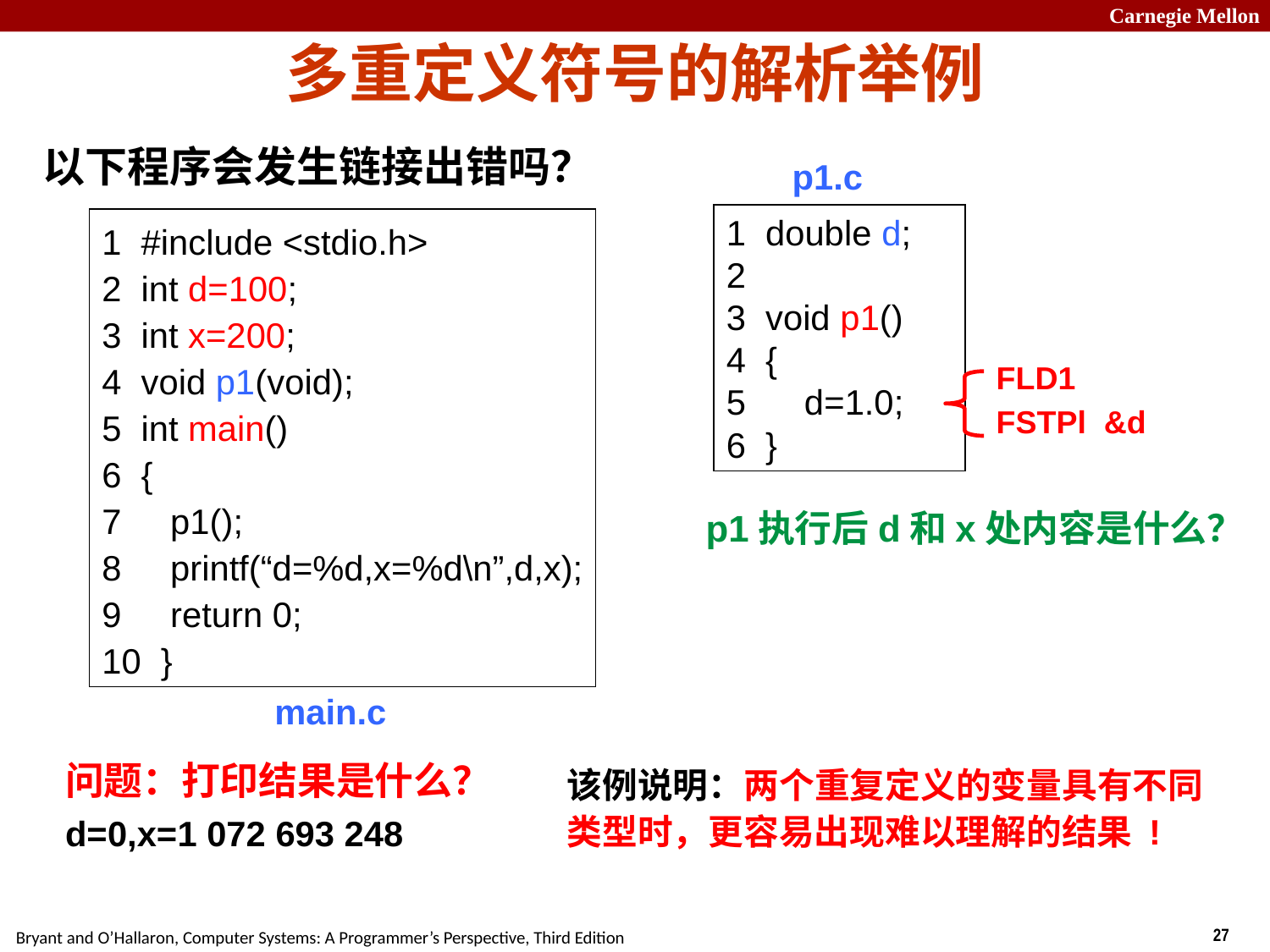

多重定义符号的解析举例
以下程序会发生链接出错吗？
p1.c
1  double d;
2
3  void p1()
4  {
5      d=1.0;
6  }
1  #include <stdio.h>
2  int d=100;
3  int x=200;
4  void p1(void);
5  int main()
6  {
7     p1();
8     printf(“d=%d,x=%d\n”,d,x);
9     return 0;
10  }
FLD1
FSTPl  &d

p1执行后d和x处内容是什么？
main.c
问题：打印结果是什么？
d=0,x=1 072 693 248
该例说明：两个重复定义的变量具有不同类型时，更容易出现难以理解的结果 !